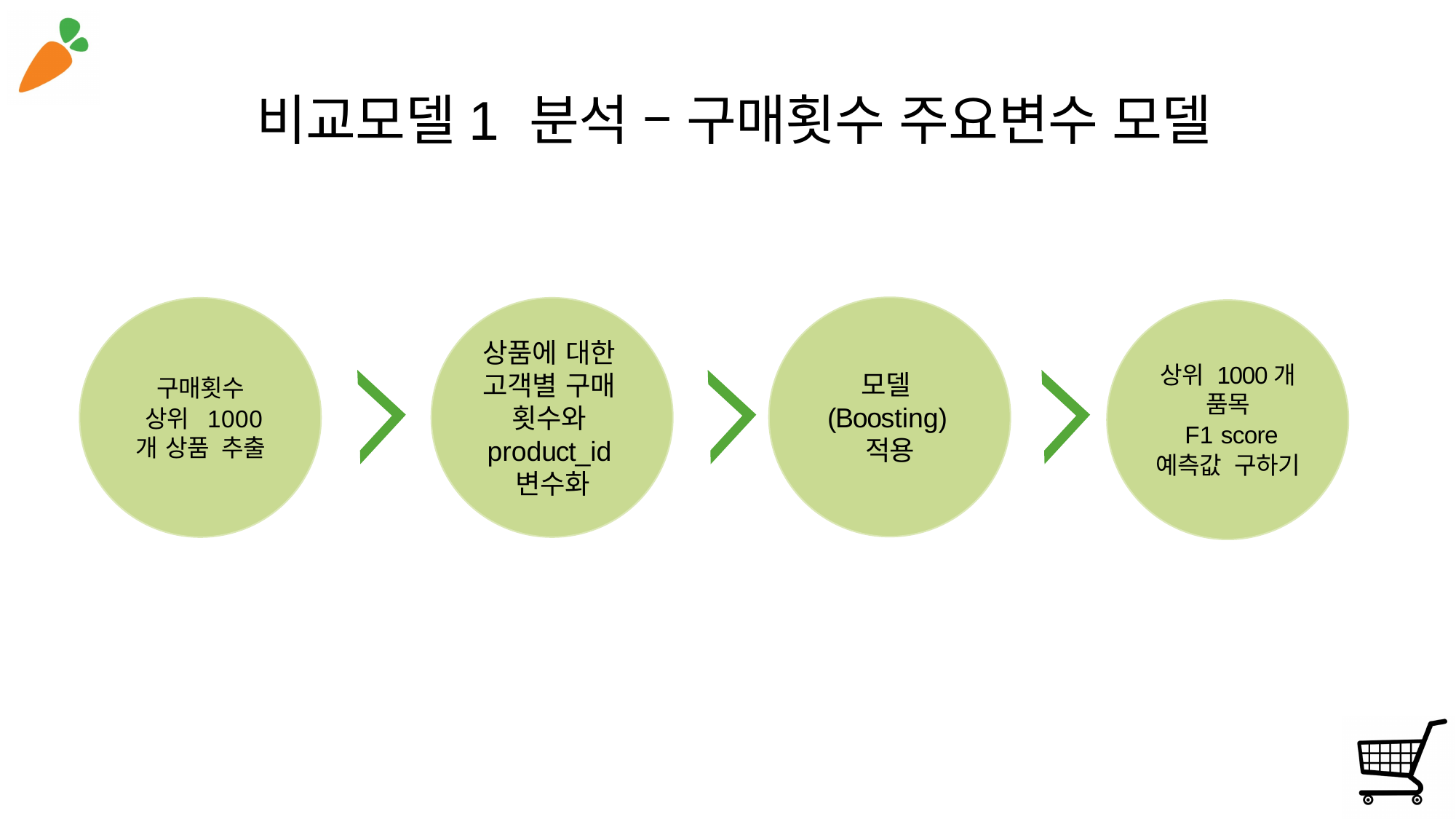

# 비교모델1 분석 – 구매횟수 주요변수 모델
모델  (Boosting)  적용
구매횟수
 상위  1000개 상품  추출
상품에 대한  고객별 구매  횟수와  product_id  변수화
상위 1000개 품목
 F1 score
예측값  구하기